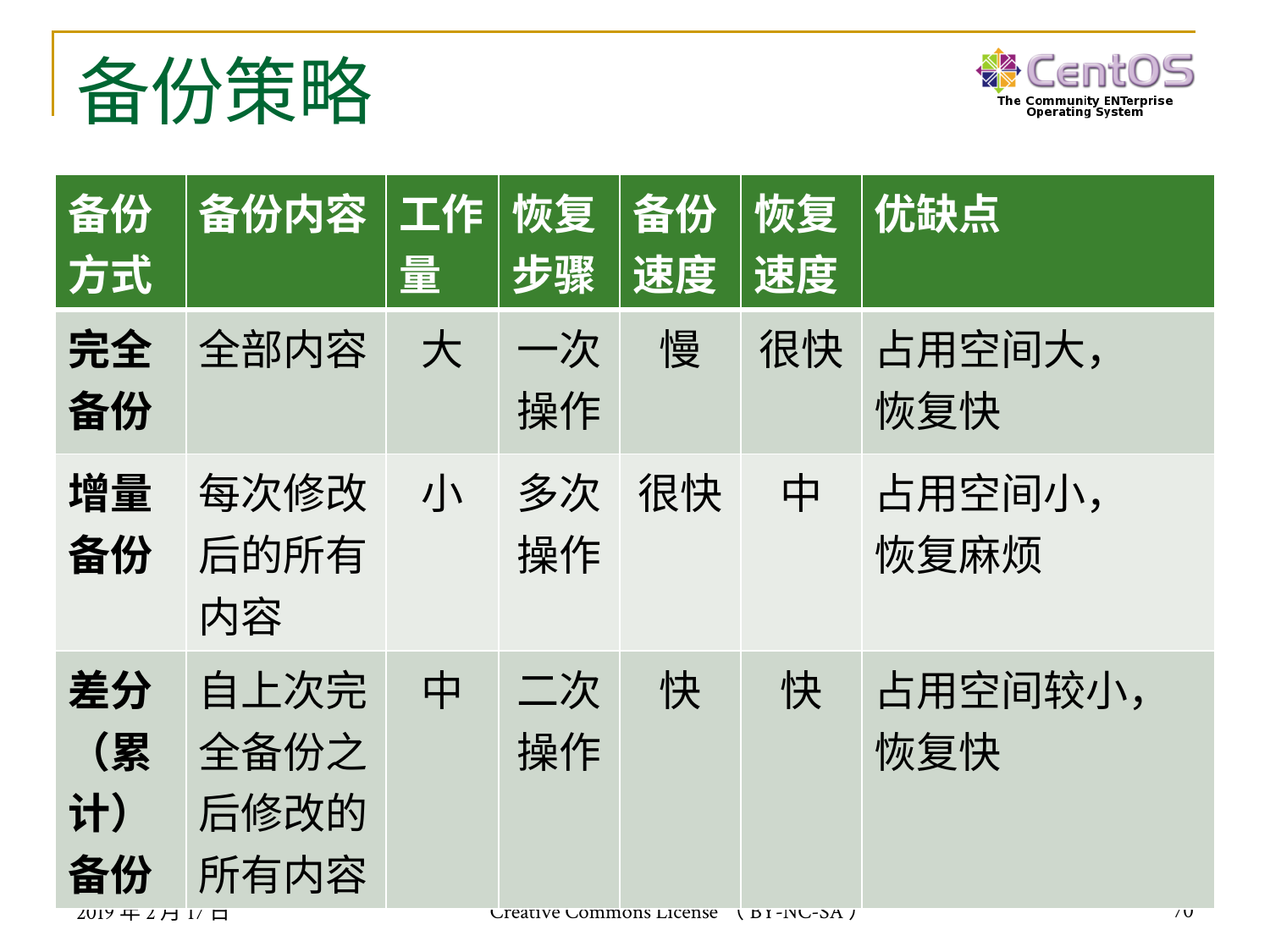

# 备份策略
| 备份方式 | 备份内容 | 工作量 | 恢复步骤 | 备份速度 | 恢复速度 | 优缺点 |
| --- | --- | --- | --- | --- | --- | --- |
| 完全备份 | 全部内容 | 大 | 一次操作 | 慢 | 很快 | 占用空间大， 恢复快 |
| 增量备份 | 每次修改后的所有内容 | 小 | 多次操作 | 很快 | 中 | 占用空间小， 恢复麻烦 |
| 差分 （累计）备份 | 自上次完全备份之后修改的所有内容 | 中 | 二次操作 | 快 | 快 | 占用空间较小，恢复快 |
梁如军（linuxbooks@126.com）
Creative Commons License（BY-NC-SA）
2019年2月17日
70